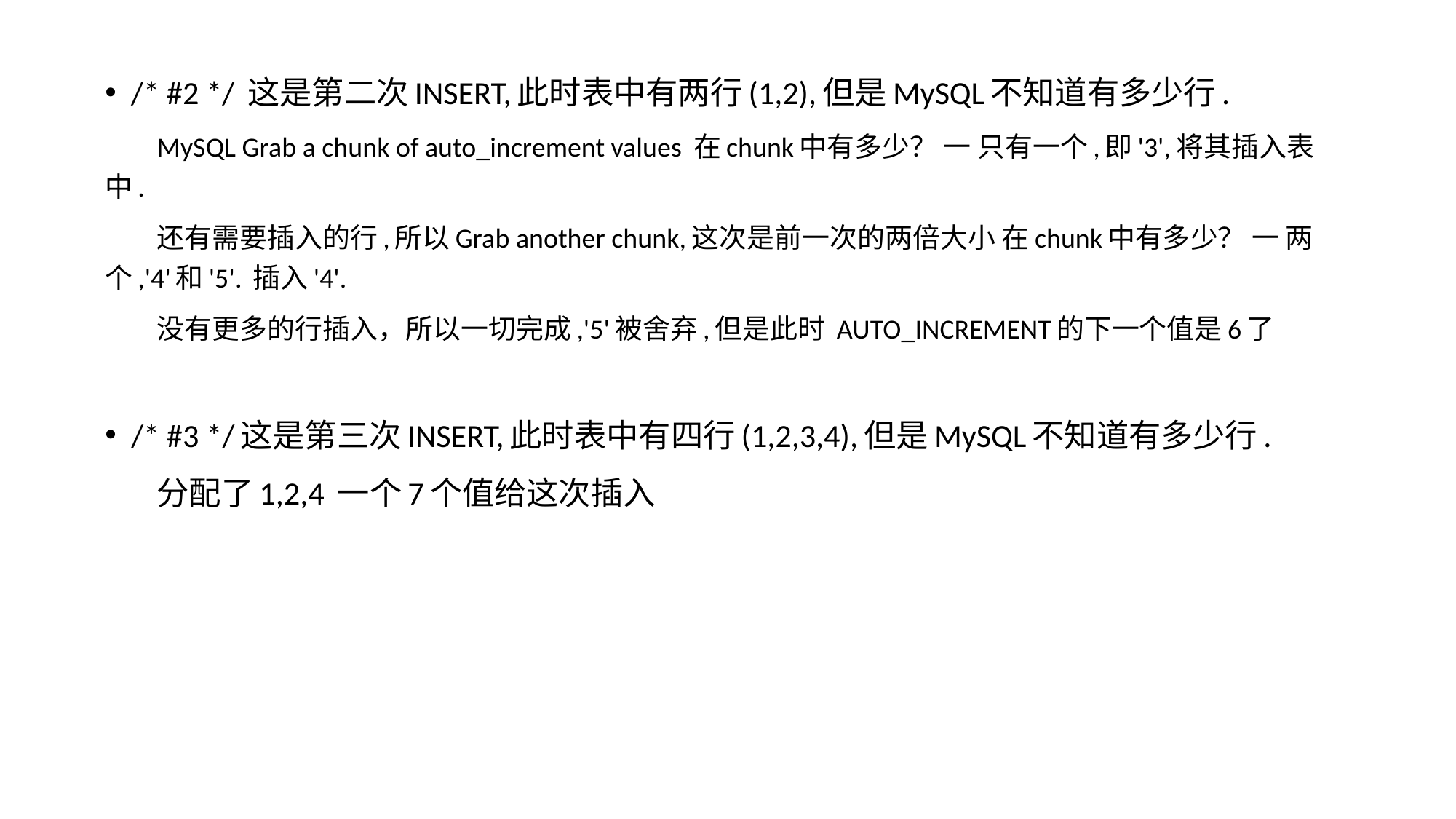

/* #2 */ 这是第二次INSERT,此时表中有两行(1,2),但是MySQL不知道有多少行.
MySQL Grab a chunk of auto_increment values 在chunk中有多少？ 一 只有一个,即'3',将其插入表中.
还有需要插入的行,所以Grab another chunk,这次是前一次的两倍大小 在chunk中有多少？ 一 两个,'4'和'5'. 插入'4'.
没有更多的行插入，所以一切完成,'5'被舍弃,但是此时 AUTO_INCREMENT的下一个值是6了

/* #3 */这是第三次INSERT,此时表中有四行(1,2,3,4),但是MySQL不知道有多少行.
分配了1,2,4 一个7个值给这次插入